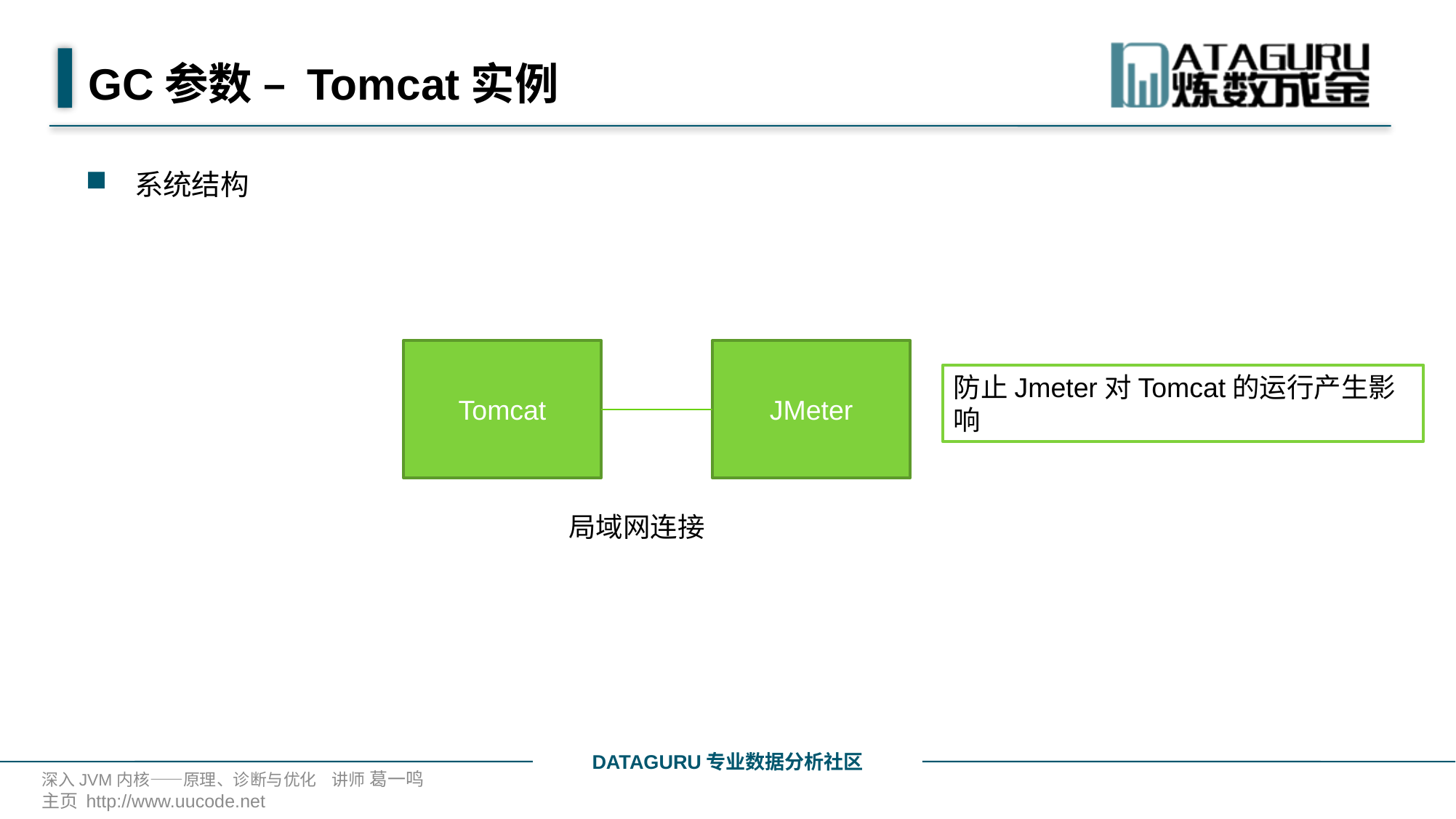

# GC参数 – Tomcat实例
系统结构
Tomcat
JMeter
防止Jmeter对Tomcat的运行产生影响
局域网连接